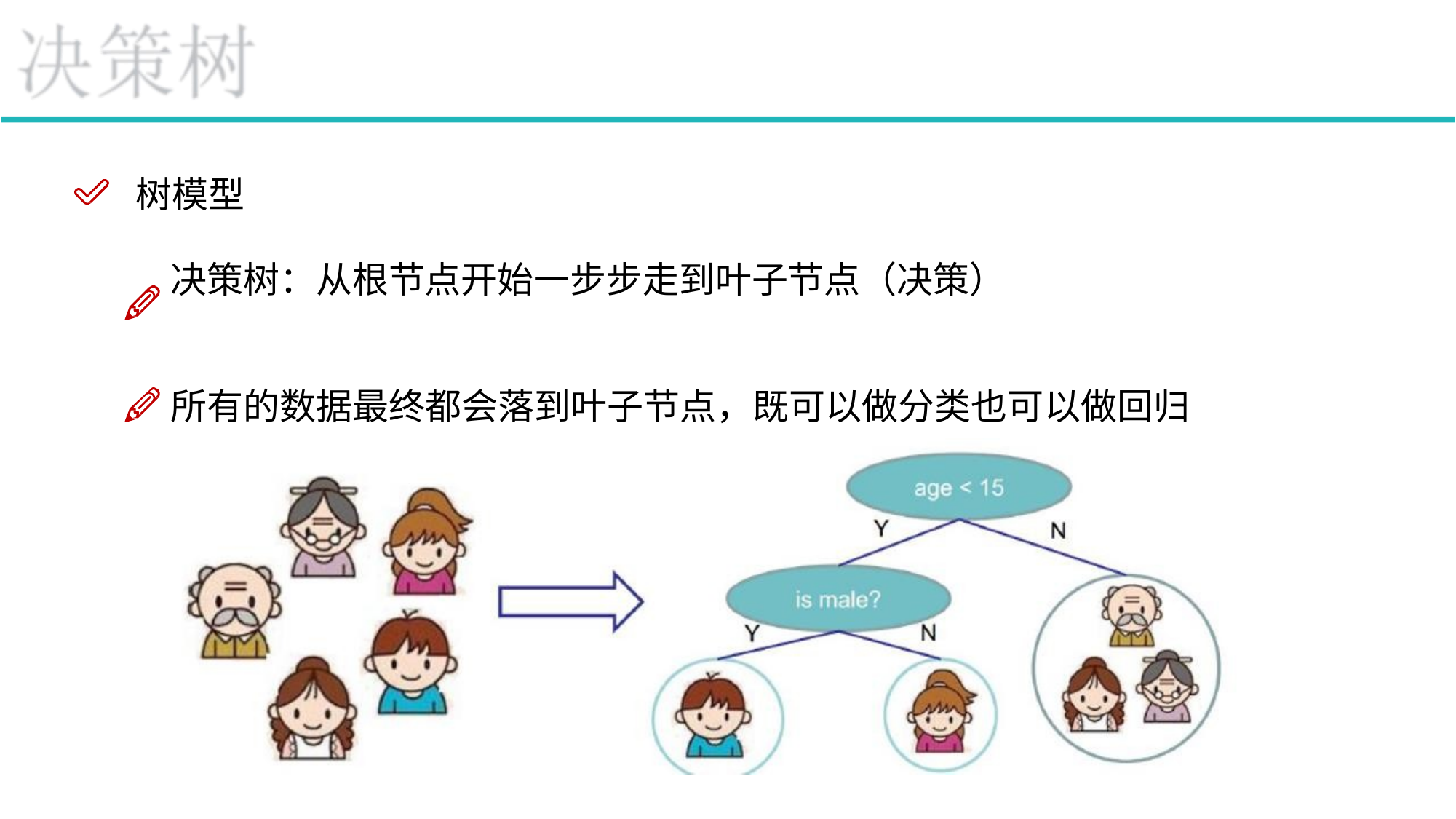

#
树模型

决策树：从根节点开始一步步走到叶子节点（决策）

所有的数据最终都会落到叶子节点，既可以做分类也可以做回归